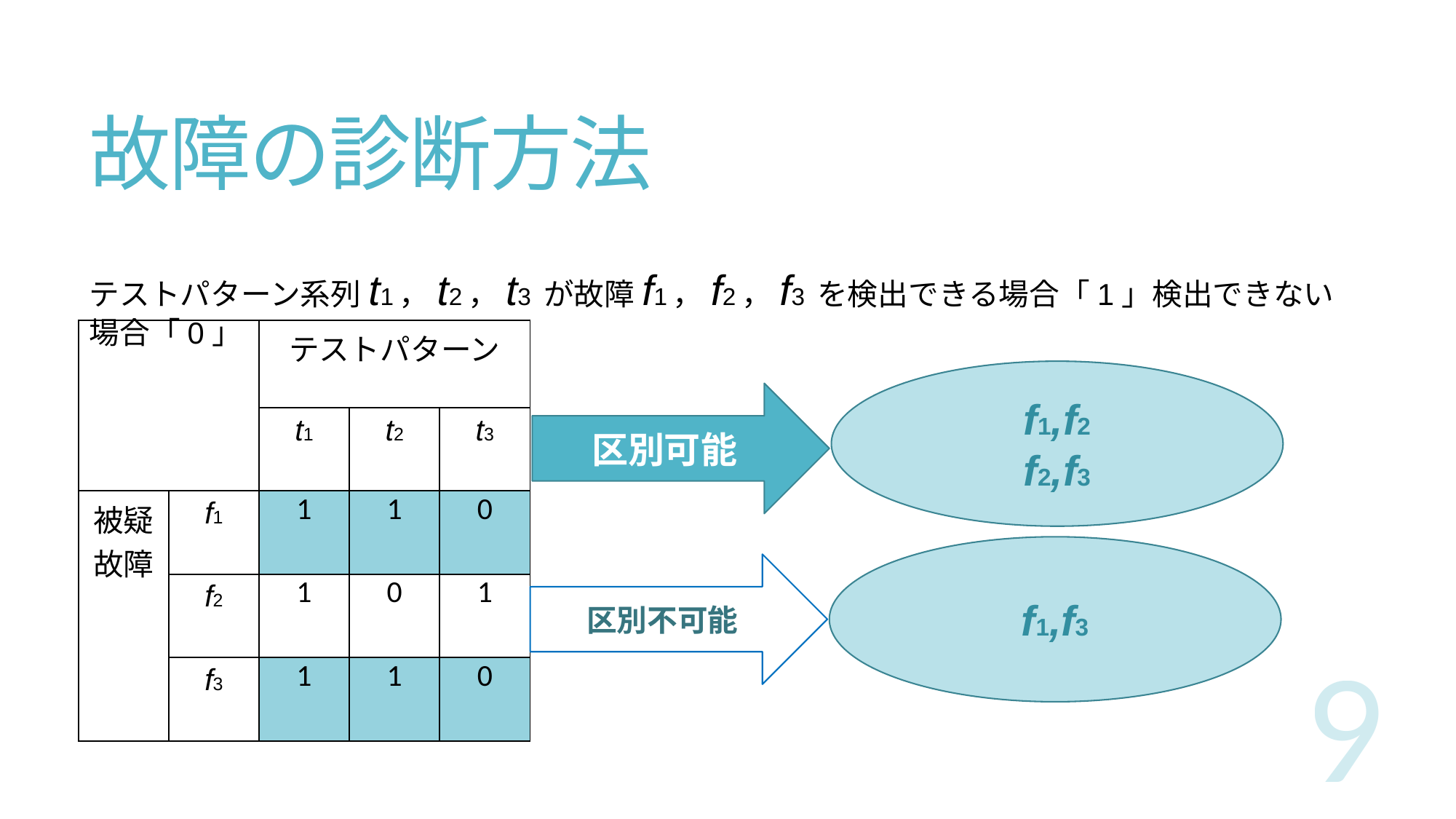

# 故障の診断方法
テストパターン系列t1，t2，t3 が故障f1，f2，f3 を検出できる場合「1」検出できない場合「0」
|  |  | テストパターン |  |  |
| --- | --- | --- | --- | --- |
|  |  | t1 | t2 | t3 |
| 被疑故障 | f1 | 1 | 1 | 0 |
|  | f2 | 1 | 0 | 1 |
|  | f3 | 1 | 1 | 0 |
f1,f2
f2,f3
区別可能
f1,f3
区別不可能
9